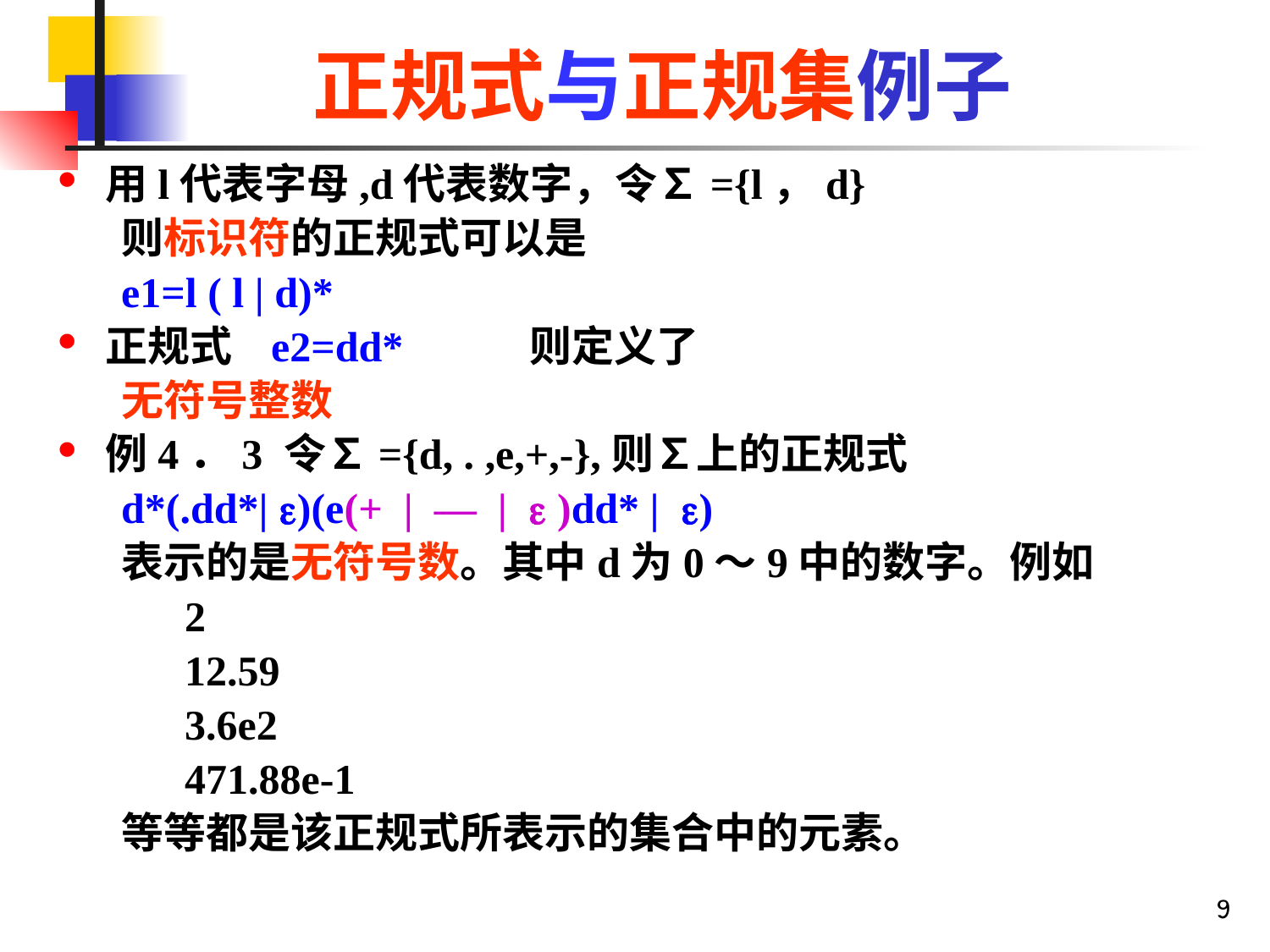

# 正规式与正规集例子
用l代表字母,d代表数字，令∑={l，d}
则标识符的正规式可以是
e1=l ( l | d)*
正规式   e2=dd*           则定义了
无符号整数
例4．3 令∑={d, . ,e,+,-},则∑上的正规式
d*(.dd*| ε)(e(+  |  —  |  ε )dd* |  ε)
表示的是无符号数。其中d为0～9中的数字。例如
2
12.59
3.6e2
471.88e-1
等等都是该正规式所表示的集合中的元素。
9